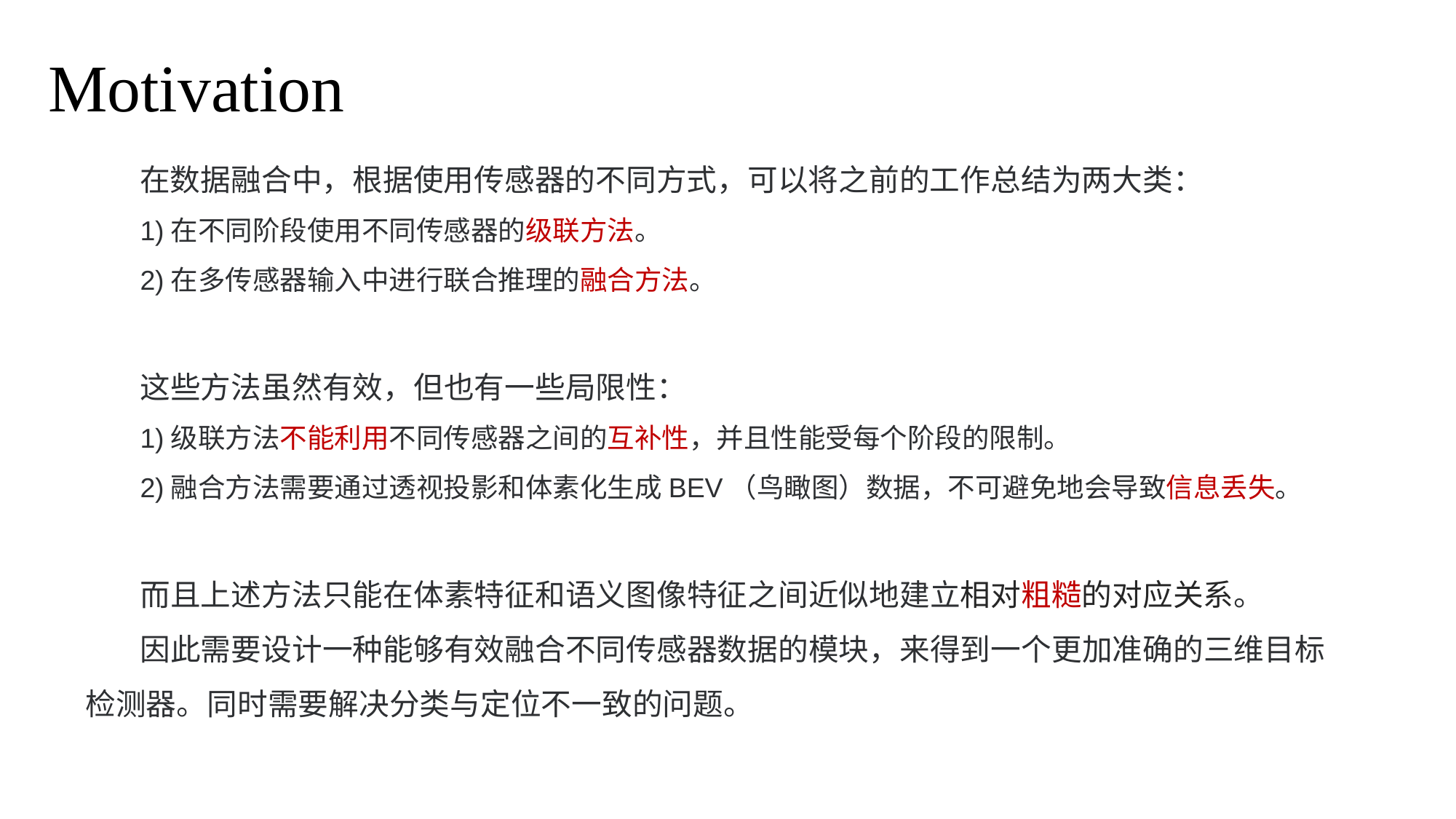

Motivation
       在数据融合中，根据使用传感器的不同方式，可以将之前的工作总结为两大类：
1)在不同阶段使用不同传感器的级联方法。
2)在多传感器输入中进行联合推理的融合方法。

这些方法虽然有效，但也有一些局限性：
1)级联方法不能利用不同传感器之间的互补性，并且性能受每个阶段的限制。
2)融合方法需要通过透视投影和体素化生成BEV（鸟瞰图）数据，不可避免地会导致信息丢失。

而且上述方法只能在体素特征和语义图像特征之间近似地建立相对粗糙的对应关系。
因此需要设计一种能够有效融合不同传感器数据的模块，来得到一个更加准确的三维目标检测器。同时需要解决分类与定位不一致的问题。